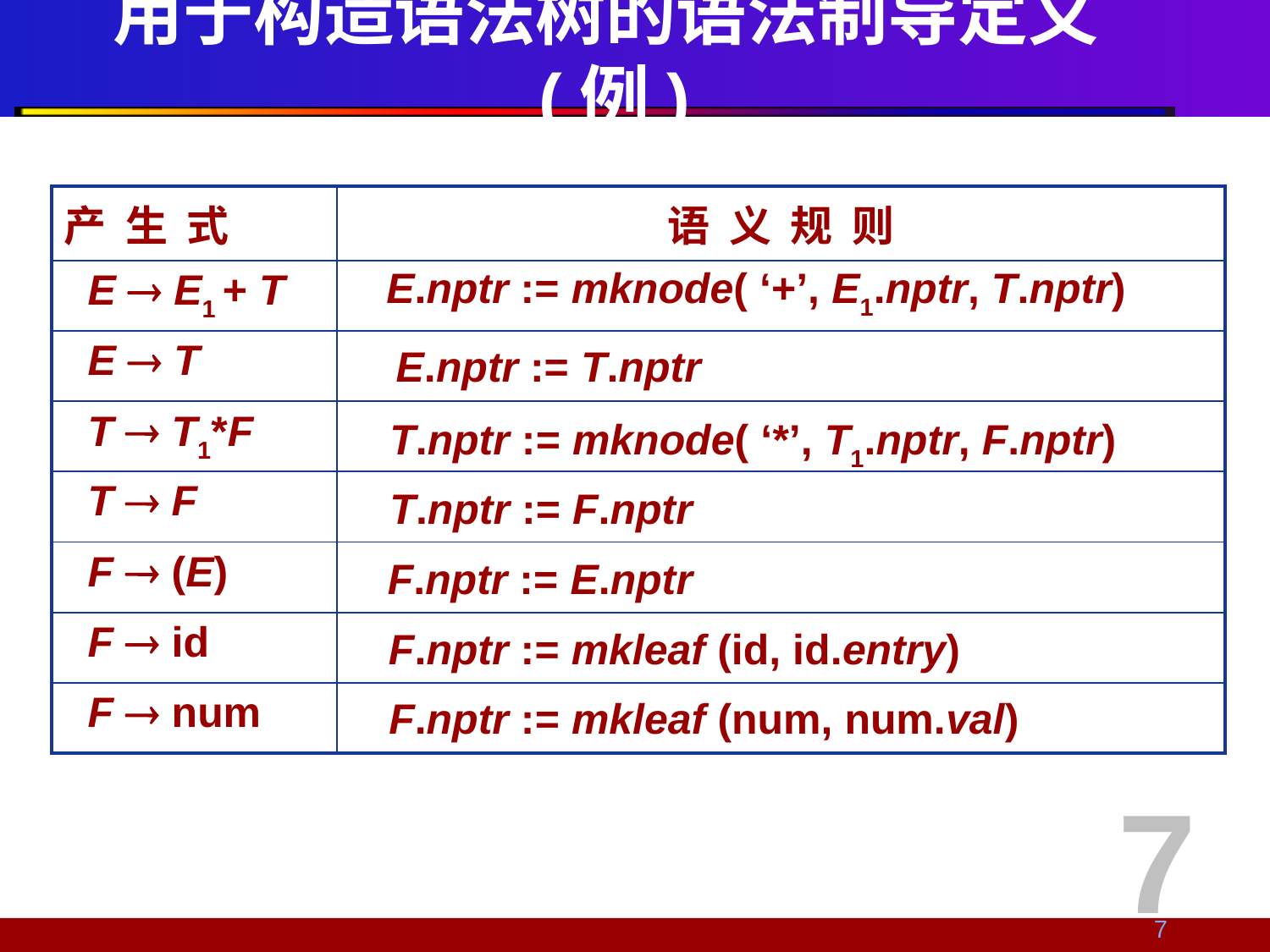

# 用于构造语法树的语法制导定义(例)
| 产 生 式 | 语 义 规 则 |
| --- | --- |
| E → E1 + T |  |
| E → T |  |
| T → T1\*F |  |
| T → F |  |
| F → (E) |  |
| F → id |  |
| F → num |  |
E.nptr := mknode( ‘+’, E1.nptr, T.nptr)
E.nptr := T.nptr
T.nptr := mknode( ‘*’, T1.nptr, F.nptr)
T.nptr := F.nptr
F.nptr := E.nptr
F.nptr := mkleaf (id, id.entry)
F.nptr := mkleaf (num, num.val)
7
7